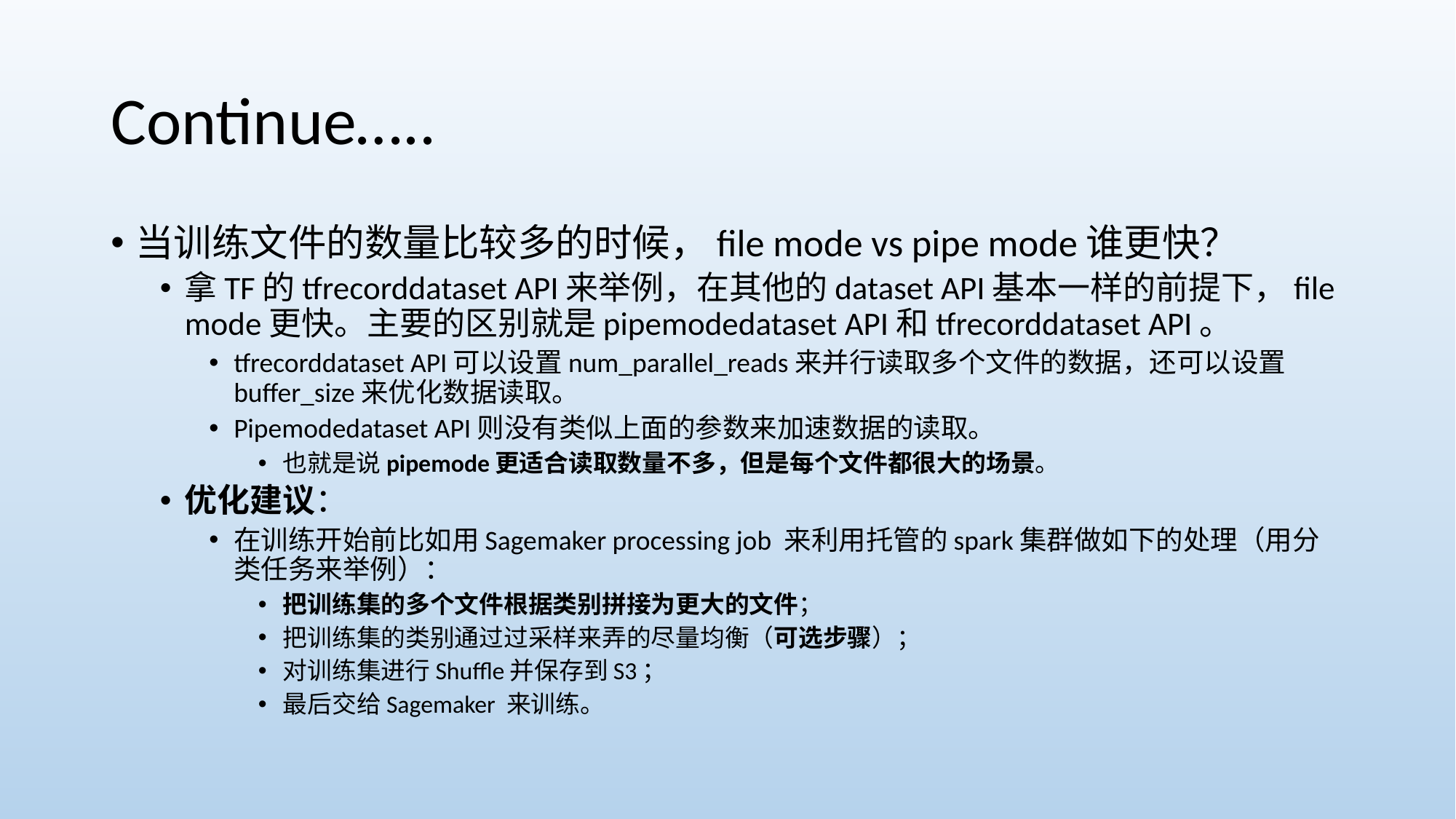

# Continue…..
当训练文件的数量比较多的时候，file mode vs pipe mode谁更快？
拿TF的tfrecorddataset API来举例，在其他的dataset API基本一样的前提下，file mode更快。主要的区别就是pipemodedataset API和tfrecorddataset API。
tfrecorddataset API可以设置num_parallel_reads来并行读取多个文件的数据，还可以设置buffer_size来优化数据读取。
Pipemodedataset API则没有类似上面的参数来加速数据的读取。
也就是说pipemode更适合读取数量不多，但是每个文件都很大的场景。
优化建议：
在训练开始前比如用Sagemaker processing job 来利用托管的spark集群做如下的处理（用分类任务来举例）：
把训练集的多个文件根据类别拼接为更大的文件；
把训练集的类别通过过采样来弄的尽量均衡（可选步骤）；
对训练集进行Shuffle并保存到S3；
最后交给Sagemaker 来训练。